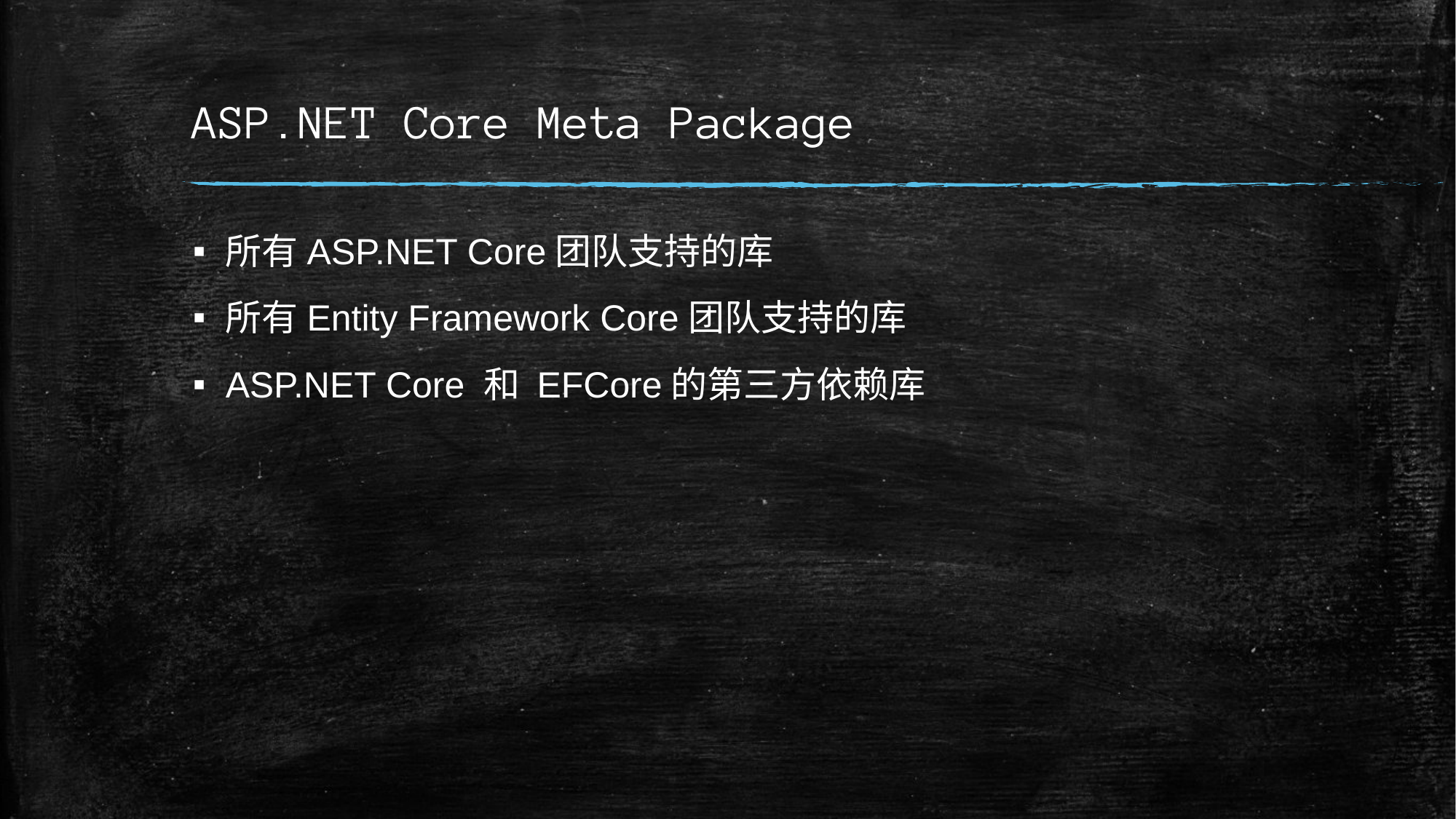

# ASP.NET Core Meta Package
所有ASP.NET Core团队支持的库
所有Entity Framework Core团队支持的库
ASP.NET Core 和 EFCore的第三方依赖库